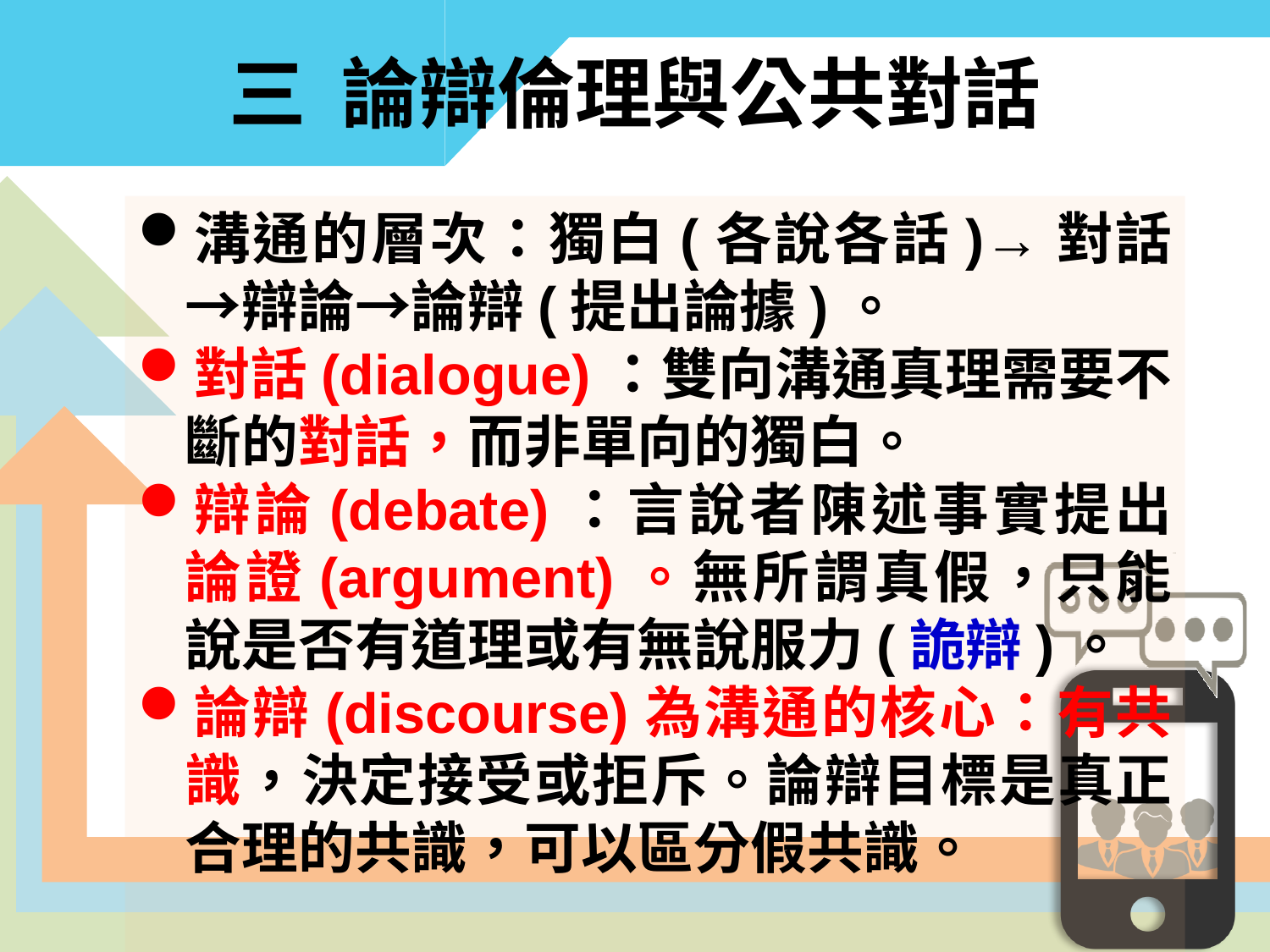

# 三  論辯倫理與公共對話
溝通的層次：獨白(各說各話)→對話→辯論→論辯(提出論據)。
對話(dialogue)：雙向溝通真理需要不斷的對話，而非單向的獨白。
辯論(debate)：言說者陳述事實提出論證(argument)。無所謂真假，只能說是否有道理或有無說服力(詭辯)。
論辯(discourse)為溝通的核心：有共識，決定接受或拒斥。論辯目標是真正合理的共識，可以區分假共識。